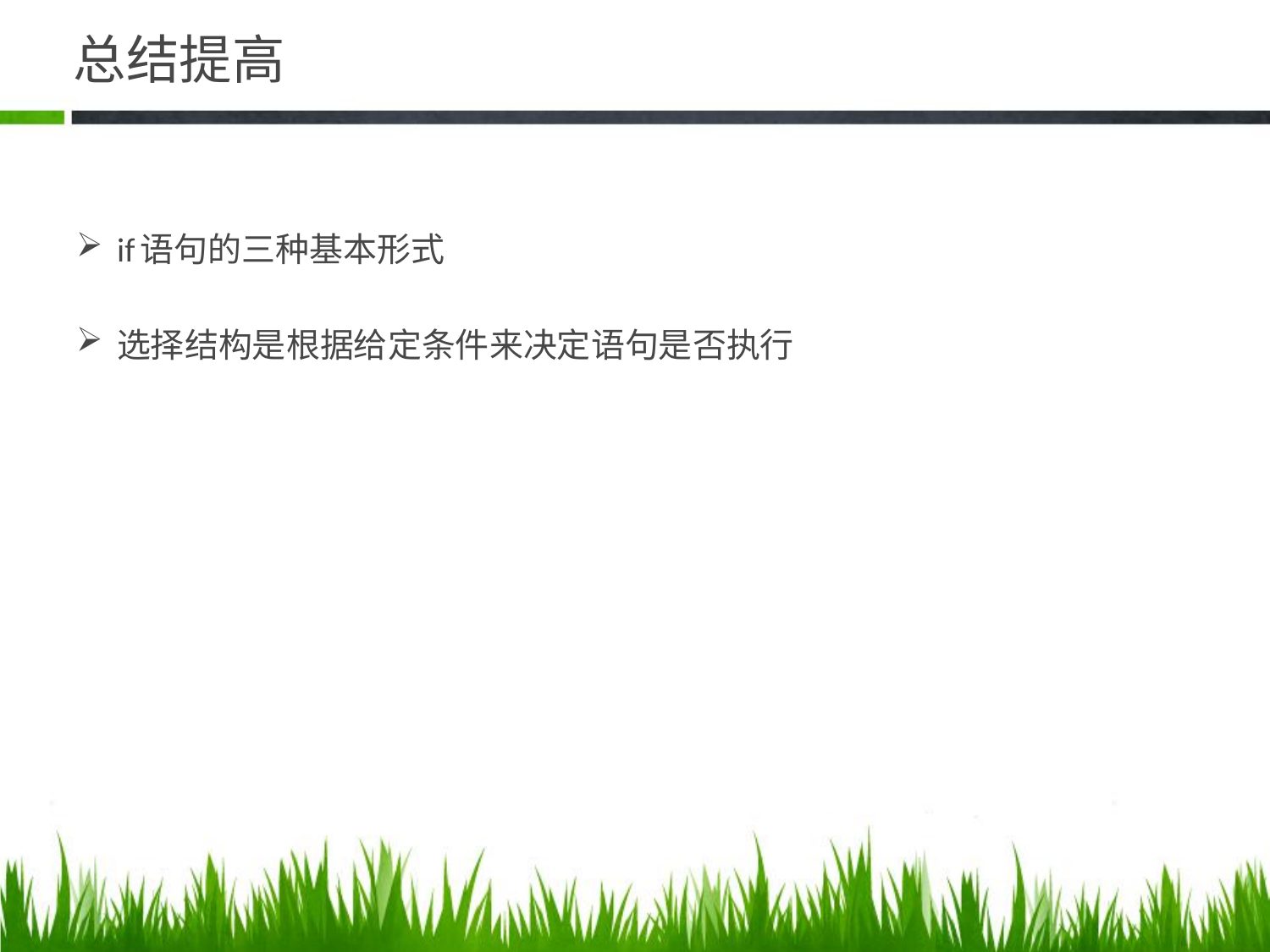

# 总结提高
if语句的三种基本形式

选择结构是根据给定条件来决定语句是否执行